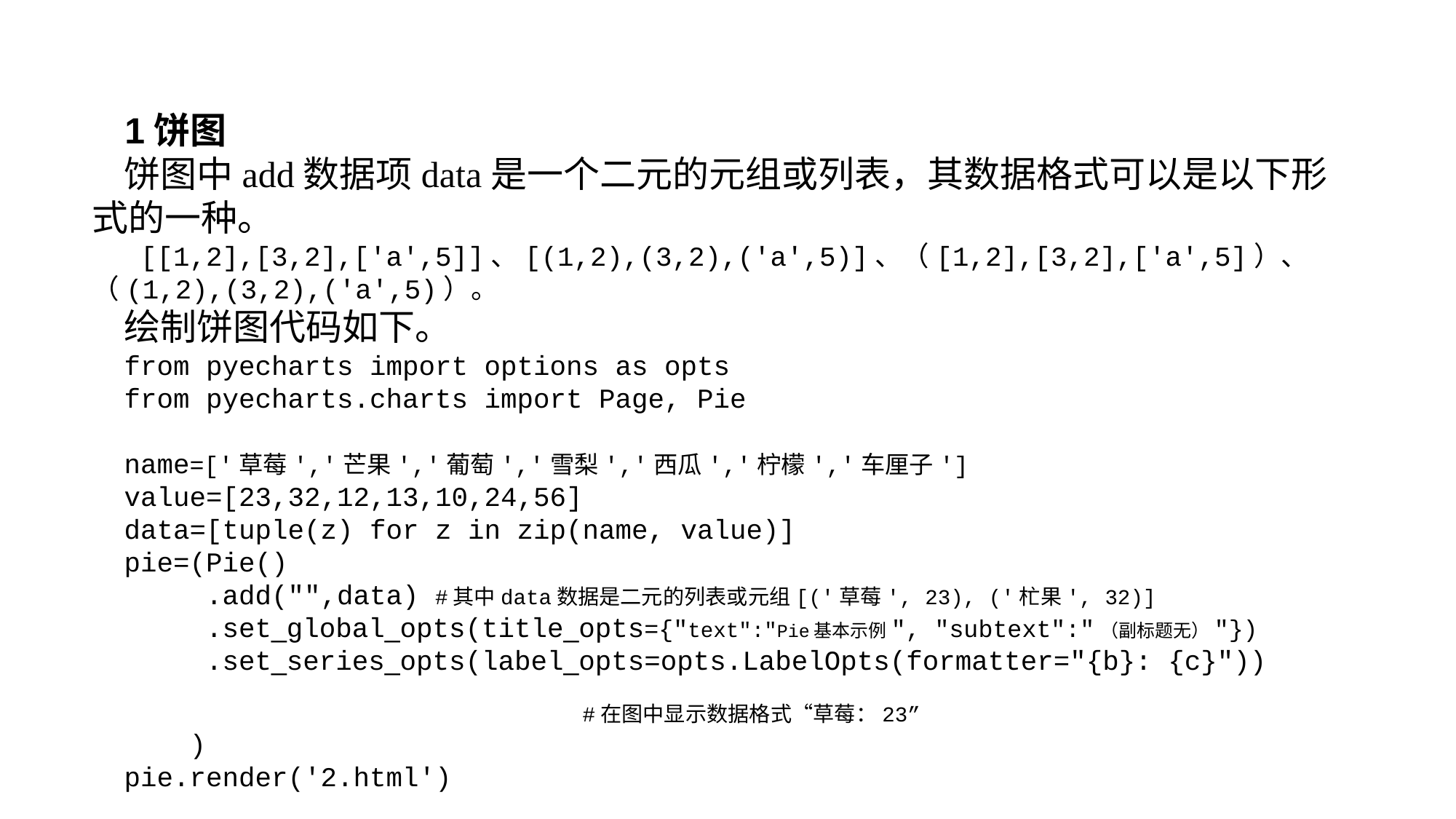

1饼图
饼图中add数据项data是一个二元的元组或列表，其数据格式可以是以下形式的一种。
 [[1,2],[3,2],['a',5]]、[(1,2),(3,2),('a',5)]、（[1,2],[3,2],['a',5]）、（(1,2),(3,2),('a',5)）。
绘制饼图代码如下。
from pyecharts import options as opts
from pyecharts.charts import Page, Pie

name=['草莓','芒果','葡萄','雪梨','西瓜','柠檬','车厘子']
value=[23,32,12,13,10,24,56]
data=[tuple(z) for z in zip(name, value)]
pie=(Pie()
     .add("",data) #其中data数据是二元的列表或元组[('草莓', 23), ('杧果', 32)]
     .set_global_opts(title_opts={"text":"Pie基本示例", "subtext":"（副标题无）"})
     .set_series_opts(label_opts=opts.LabelOpts(formatter="{b}: {c}"))

                                    #在图中显示数据格式“草莓：23”
    )
pie.render('2.html')